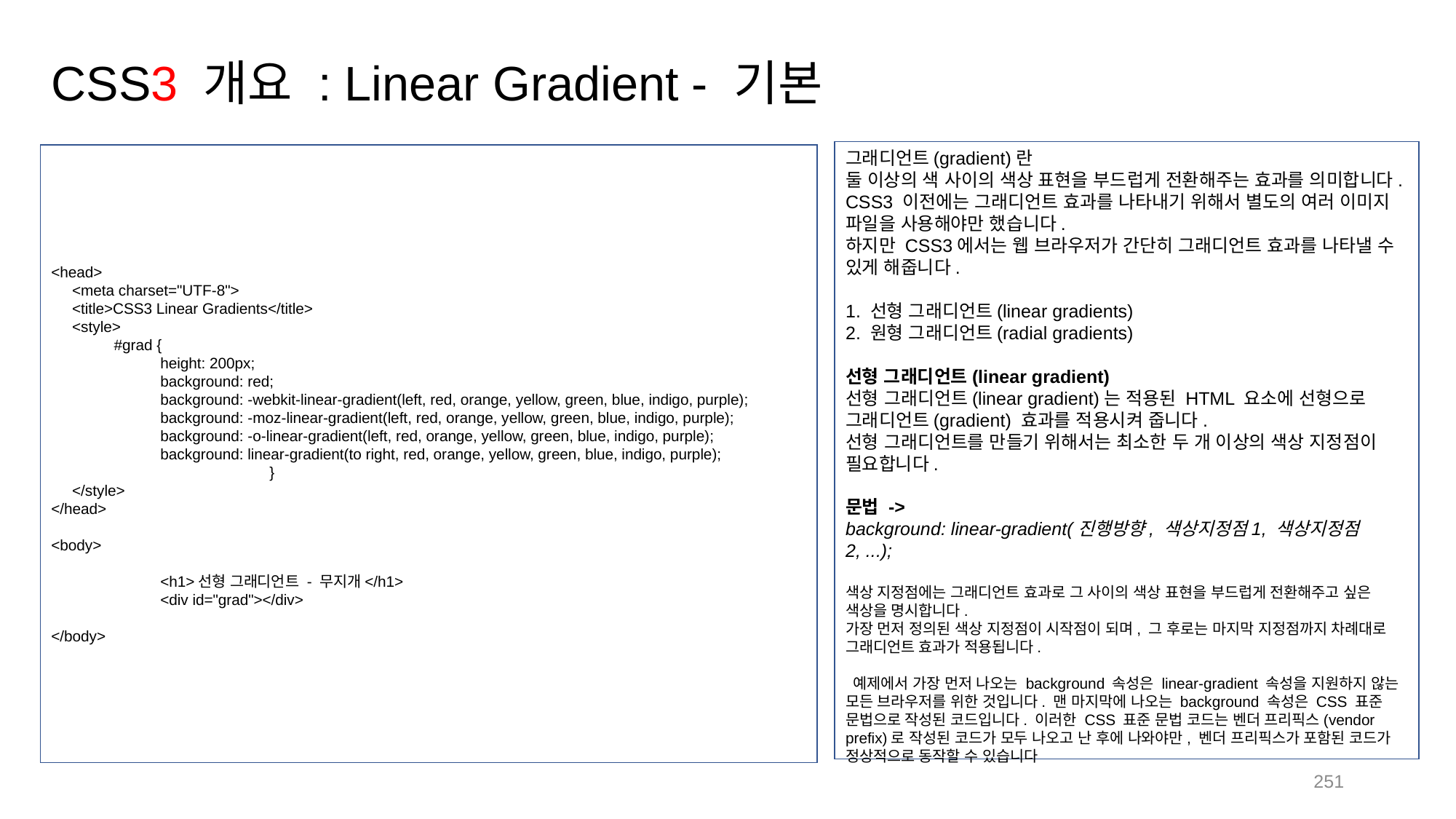

# CSS3 개요 : Linear Gradient - 기본
그래디언트(gradient)란
둘 이상의 색 사이의 색상 표현을 부드럽게 전환해주는 효과를 의미합니다. CSS3 이전에는 그래디언트 효과를 나타내기 위해서 별도의 여러 이미지 파일을 사용해야만 했습니다.
하지만 CSS3에서는 웹 브라우저가 간단히 그래디언트 효과를 나타낼 수 있게 해줍니다.

1. 선형 그래디언트(linear gradients)
2. 원형 그래디언트(radial gradients)

선형 그래디언트(linear gradient)
선형 그래디언트(linear gradient)는 적용된 HTML 요소에 선형으로 그래디언트(gradient) 효과를 적용시켜 줍니다.
선형 그래디언트를 만들기 위해서는 최소한 두 개 이상의 색상 지정점이 필요합니다.

문법 ->
background: linear-gradient(진행방향, 색상지정점1, 색상지정점2, ...);

색상 지정점에는 그래디언트 효과로 그 사이의 색상 표현을 부드럽게 전환해주고 싶은 색상을 명시합니다.
가장 먼저 정의된 색상 지정점이 시작점이 되며, 그 후로는 마지막 지정점까지 차례대로 그래디언트 효과가 적용됩니다.

 예제에서 가장 먼저 나오는 background 속성은 linear-gradient 속성을 지원하지 않는 모든 브라우저를 위한 것입니다. 맨 마지막에 나오는 background 속성은 CSS 표준 문법으로 작성된 코드입니다. 이러한 CSS 표준 문법 코드는 벤더 프리픽스(vendor prefix)로 작성된 코드가 모두 나오고 난 후에 나와야만, 벤더 프리픽스가 포함된 코드가 정상적으로 동작할 수 있습니다

<head>
     <meta charset="UTF-8">
     <title>CSS3 Linear Gradients</title>
     <style>
               #grad {
	height: 200px;
	background: red;
	background: -webkit-linear-gradient(left, red, orange, yellow, green, blue, indigo, purple);
	background: -moz-linear-gradient(left, red, orange, yellow, green, blue, indigo, purple);
	background: -o-linear-gradient(left, red, orange, yellow, green, blue, indigo, purple);
	background: linear-gradient(to right, red, orange, yellow, green, blue, indigo, purple);
		}
     </style>
</head>

<body>

	<h1>선형 그래디언트 - 무지개</h1>
	<div id="grad"></div>

</body>
251